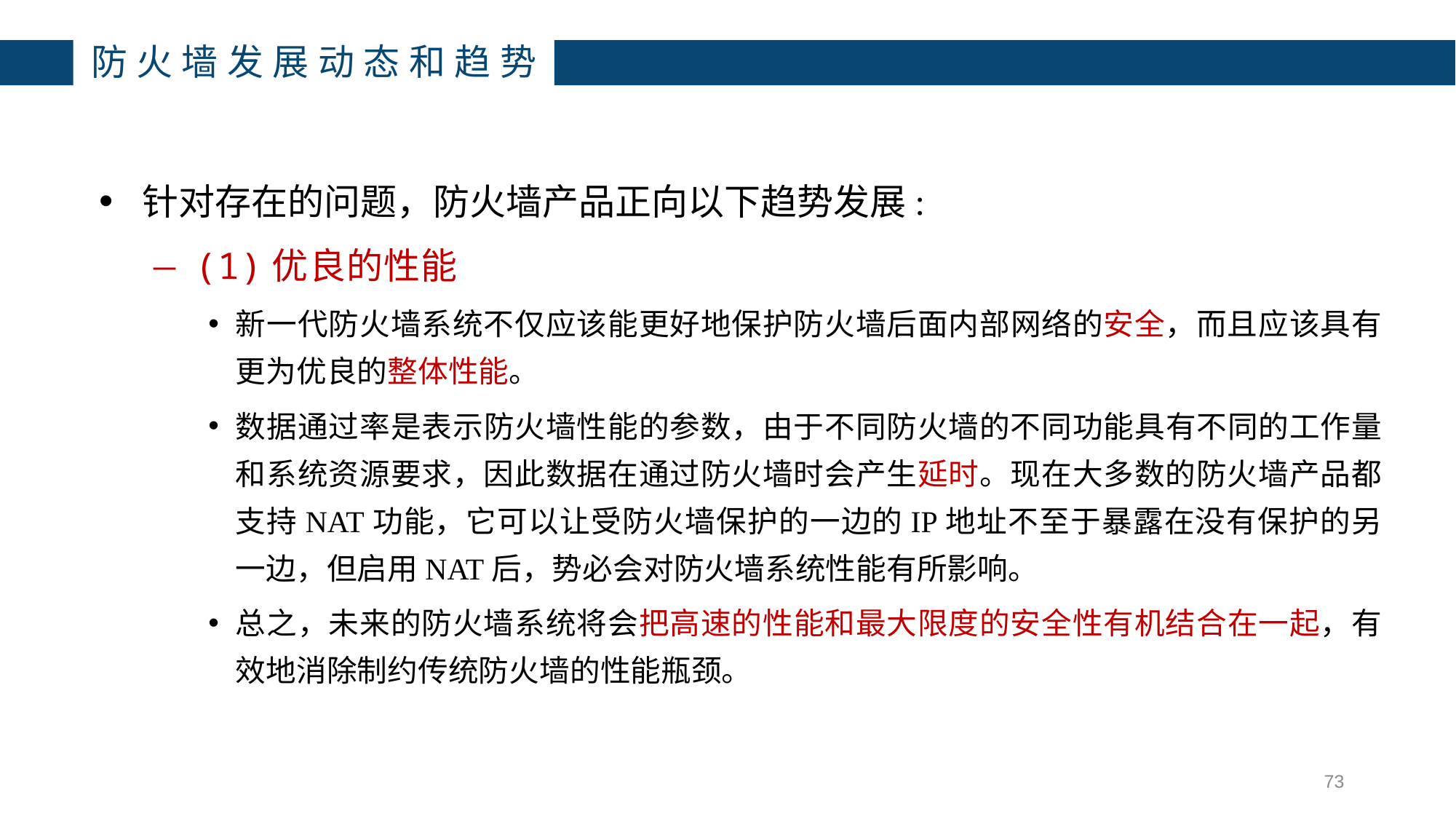

防火墙发展动态和趋势

针对存在的问题，防火墙产品正向以下趋势发展:
(1)优良的性能
新一代防火墙系统不仅应该能更好地保护防火墙后面内部网络的安全，而且应该具有更为优良的整体性能。
数据通过率是表示防火墙性能的参数，由于不同防火墙的不同功能具有不同的工作量和系统资源要求，因此数据在通过防火墙时会产生延时。现在大多数的防火墙产品都支持NAT功能，它可以让受防火墙保护的一边的IP地址不至于暴露在没有保护的另一边，但启用NAT后，势必会对防火墙系统性能有所影响。
总之，未来的防火墙系统将会把高速的性能和最大限度的安全性有机结合在一起，有效地消除制约传统防火墙的性能瓶颈。

73